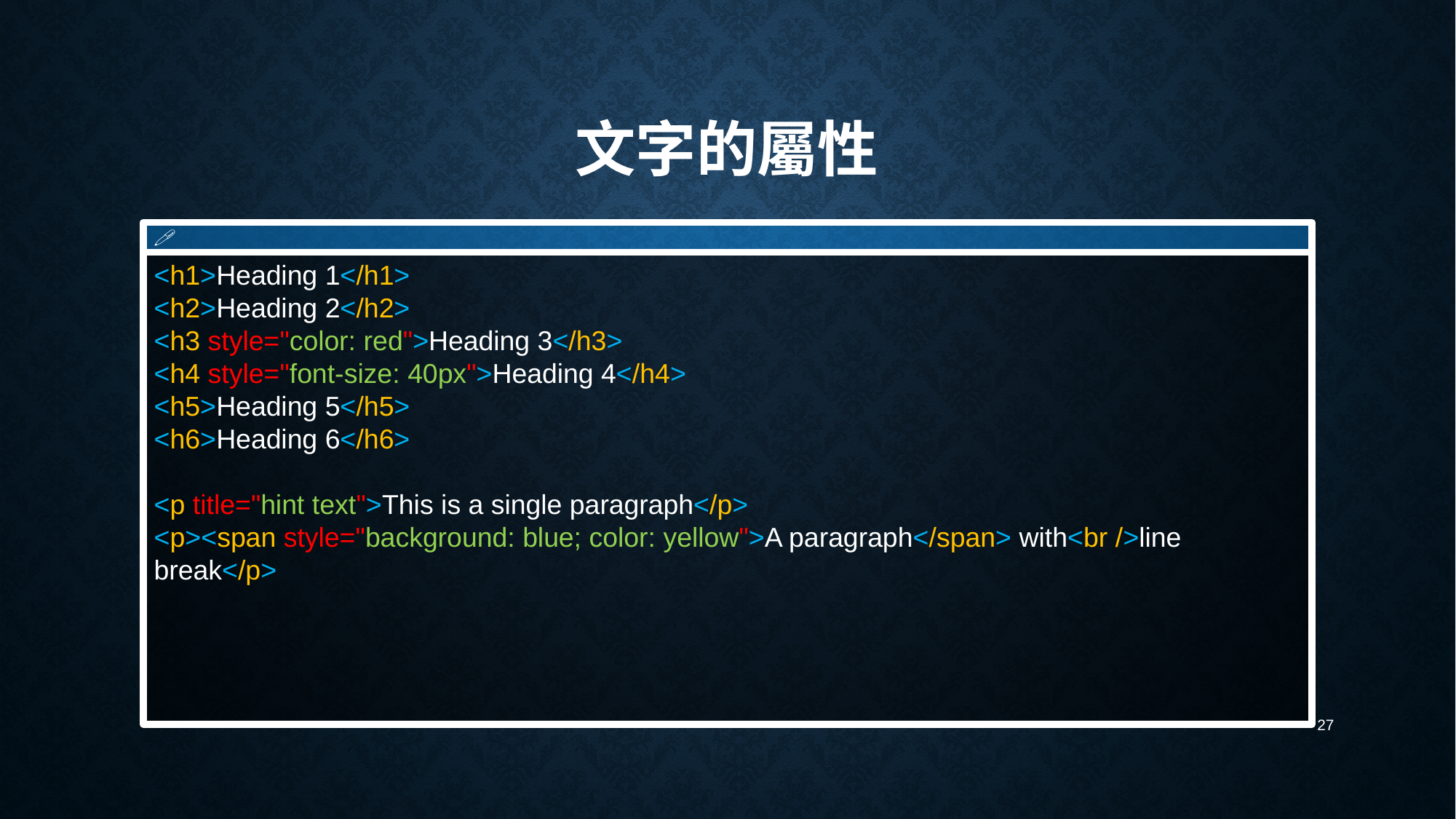

# 文字的屬性
🖊
<h1>Heading 1</h1>
<h2>Heading 2</h2>
<h3 style="color: red">Heading 3</h3>
<h4 style="font-size: 40px">Heading 4</h4>
<h5>Heading 5</h5>
<h6>Heading 6</h6>

<p title="hint text">This is a single paragraph</p>
<p><span style="background: blue; color: yellow">A paragraph</span> with<br />line break</p>

27